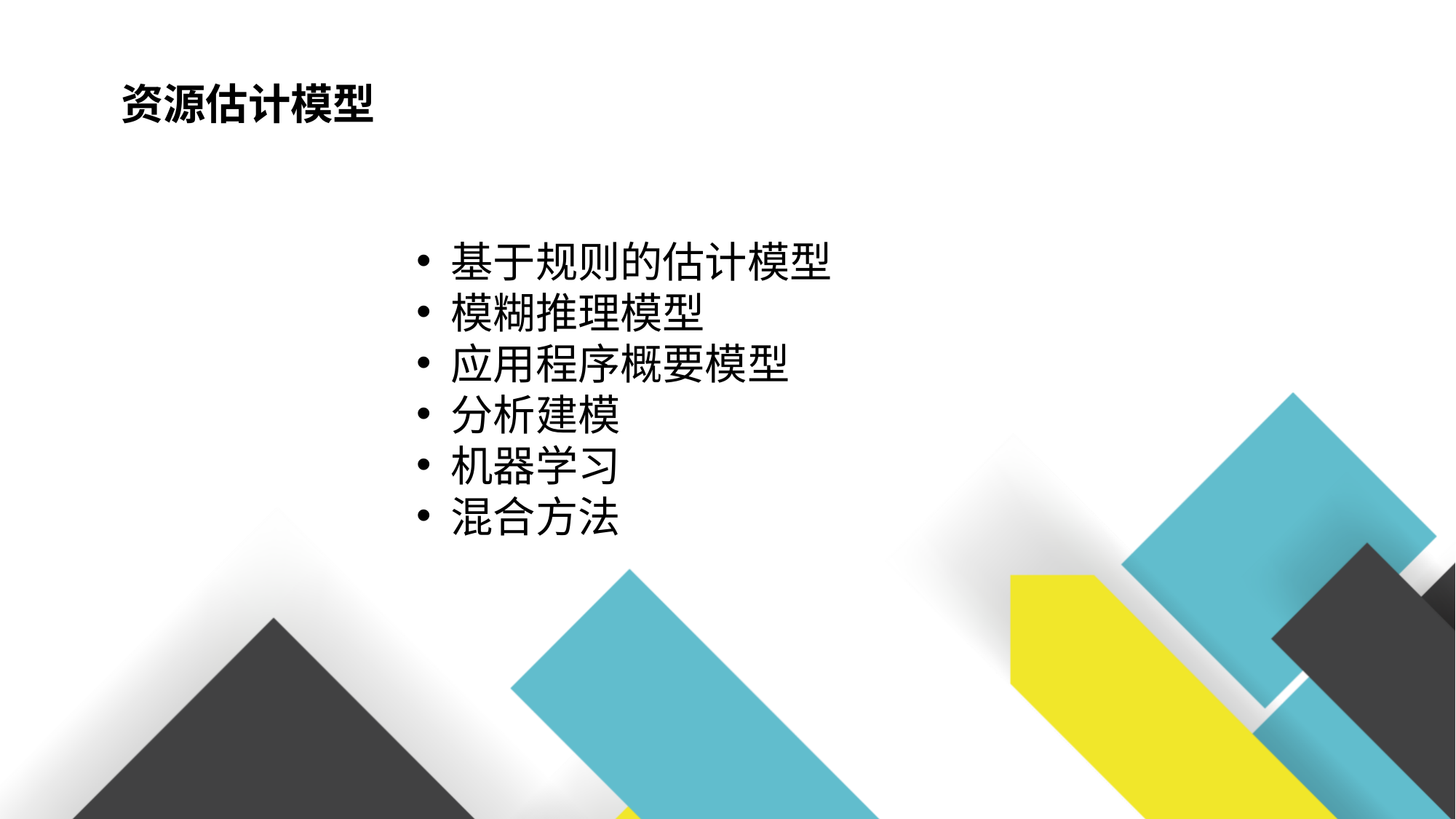

资源估计模型
基于规则的估计模型
模糊推理模型
应用程序概要模型
分析建模
机器学习
混合方法